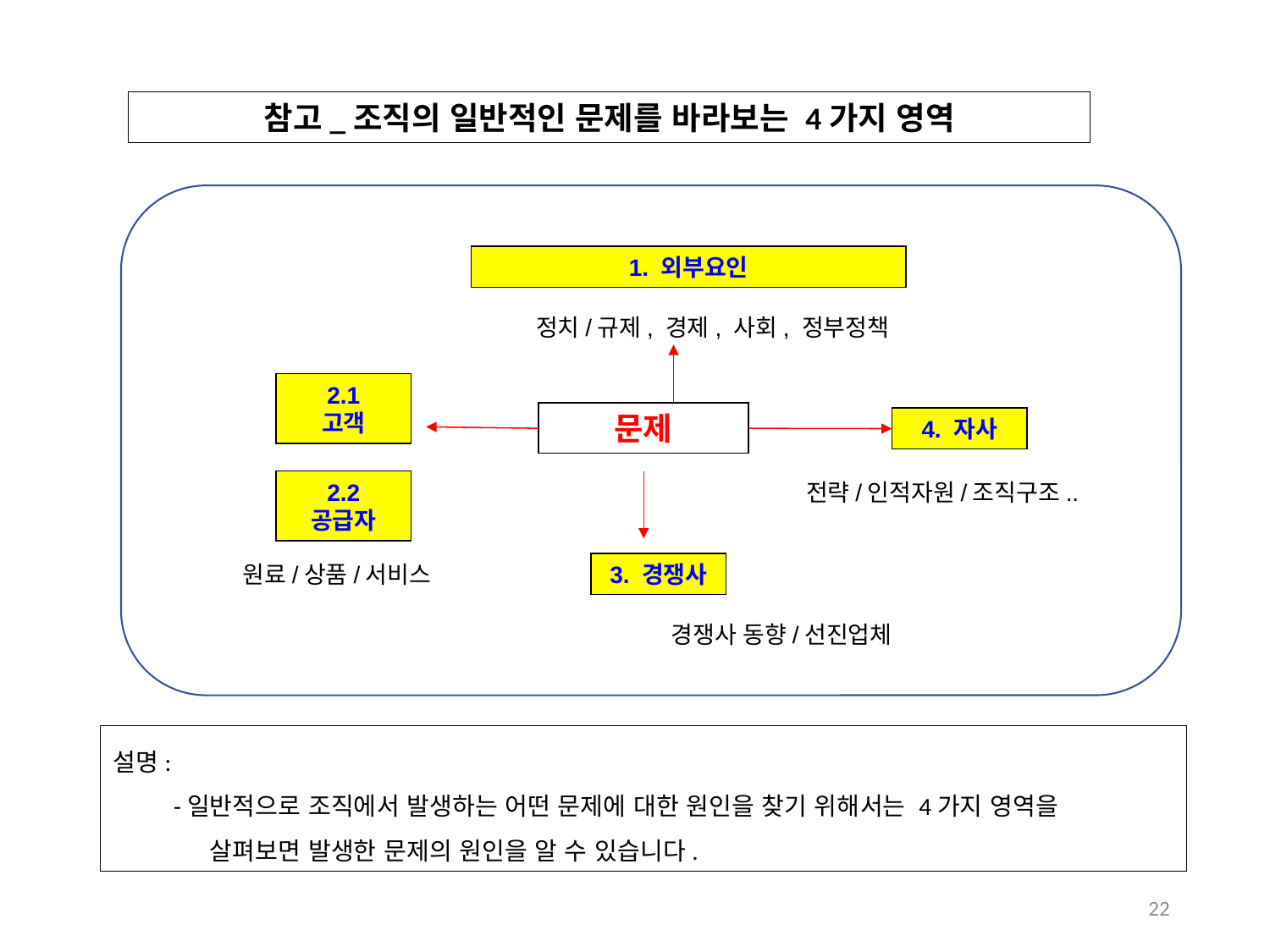

참고_조직의 일반적인 문제를 바라보는 4가지 영역

1. 외부요인
정치/규제, 경제, 사회, 정부정책
2.1
고객
문제
4. 자사
2.2
공급자
전략/인적자원/조직구조..
원료/상품/서비스
3. 경쟁사
경쟁사 동향/선진업체
설명:
           -일반적으로 조직에서 발생하는 어떤 문제에 대한 원인을 찾기 위해서는 4가지 영역을
             살펴보면 발생한 문제의 원인을 알 수 있습니다.
22